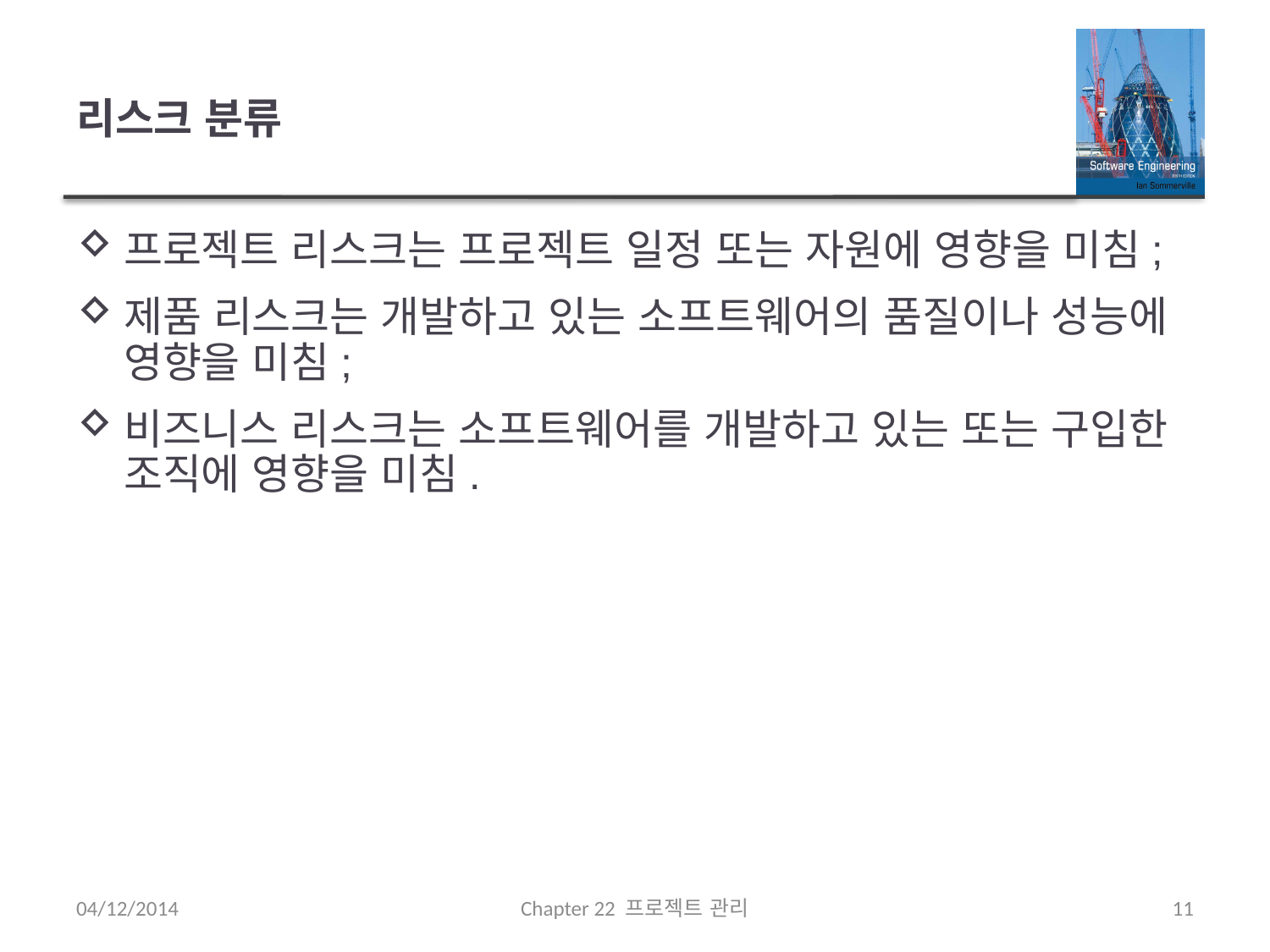

# 리스크 분류
프로젝트 리스크는 프로젝트 일정 또는 자원에 영향을 미침;
제품 리스크는 개발하고 있는 소프트웨어의 품질이나 성능에 영향을 미침;
비즈니스 리스크는 소프트웨어를 개발하고 있는 또는 구입한 조직에 영향을 미침.

04/12/2014
Chapter 22 프로젝트 관리
11